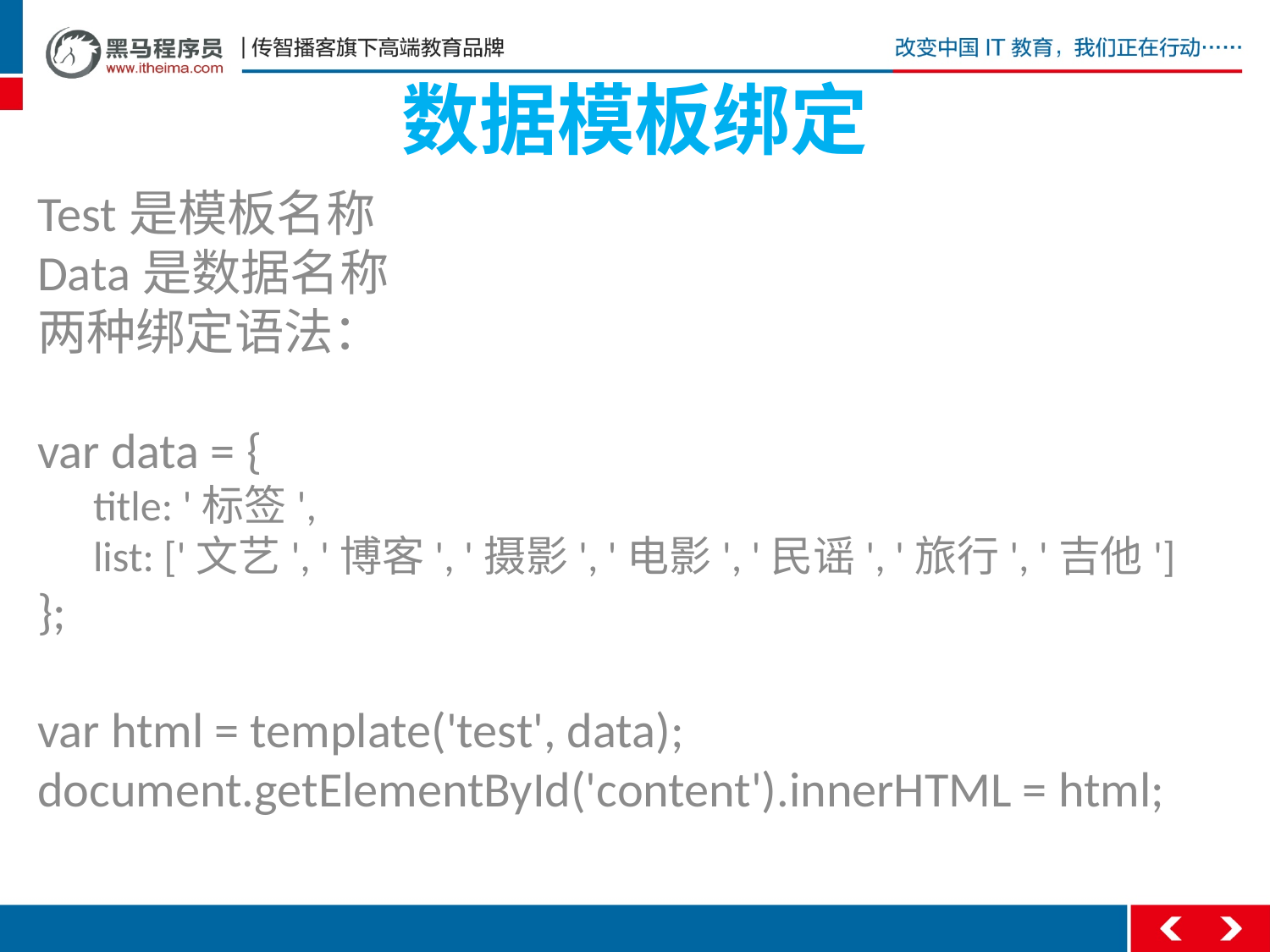

# 数据模板绑定
Test是模板名称
Data是数据名称
两种绑定语法：

var data = {
title: '标签',
list: ['文艺', '博客', '摄影', '电影', '民谣', '旅行', '吉他']
};

var html = template('test', data); document.getElementById('content').innerHTML = html;